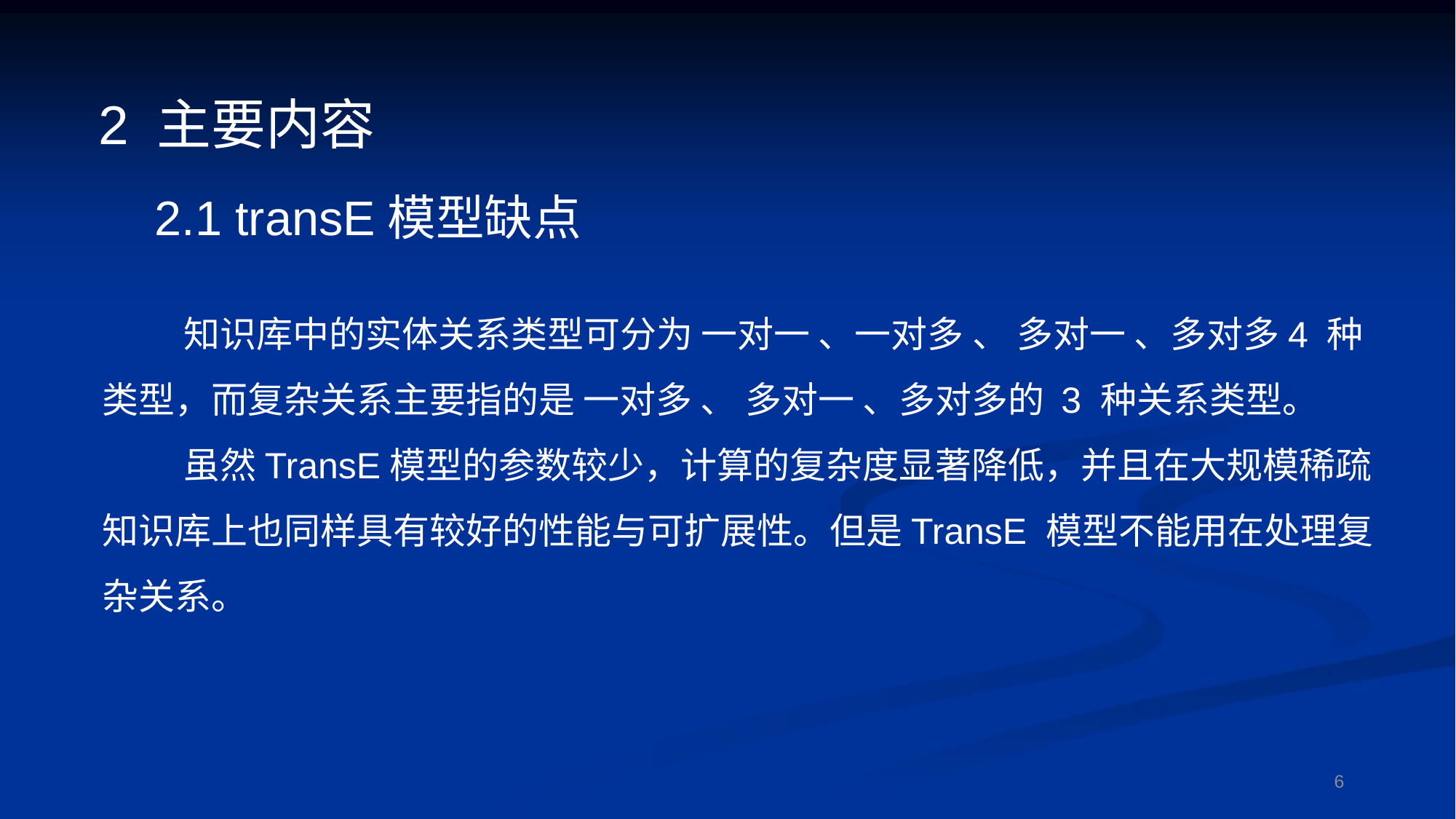

2 主要内容
2.1 transE模型缺点
 知识库中的实体关系类型可分为 一对一 、一对多 、 多对一 、多对多4 种类型，而复杂关系主要指的是 一对多 、 多对一 、多对多的 3 种关系类型。
 虽然TransE模型的参数较少，计算的复杂度显著降低，并且在大规模稀疏知识库上也同样具有较好的性能与可扩展性。但是TransE 模型不能用在处理复杂关系。

6